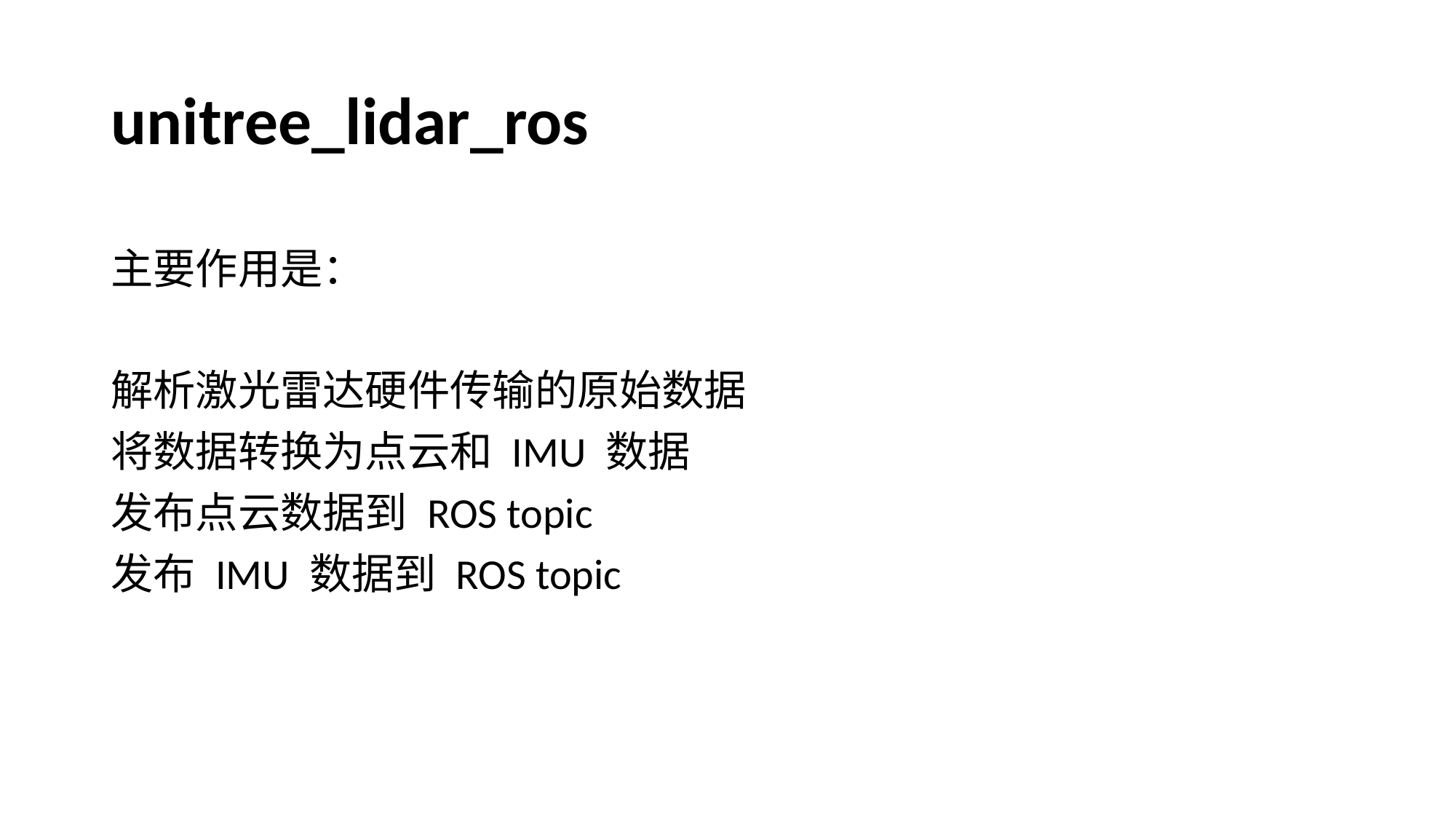

# unitree_lidar_ros
主要作用是：

解析激光雷达硬件传输的原始数据
将数据转换为点云和 IMU 数据
发布点云数据到 ROS topic
发布 IMU 数据到 ROS topic